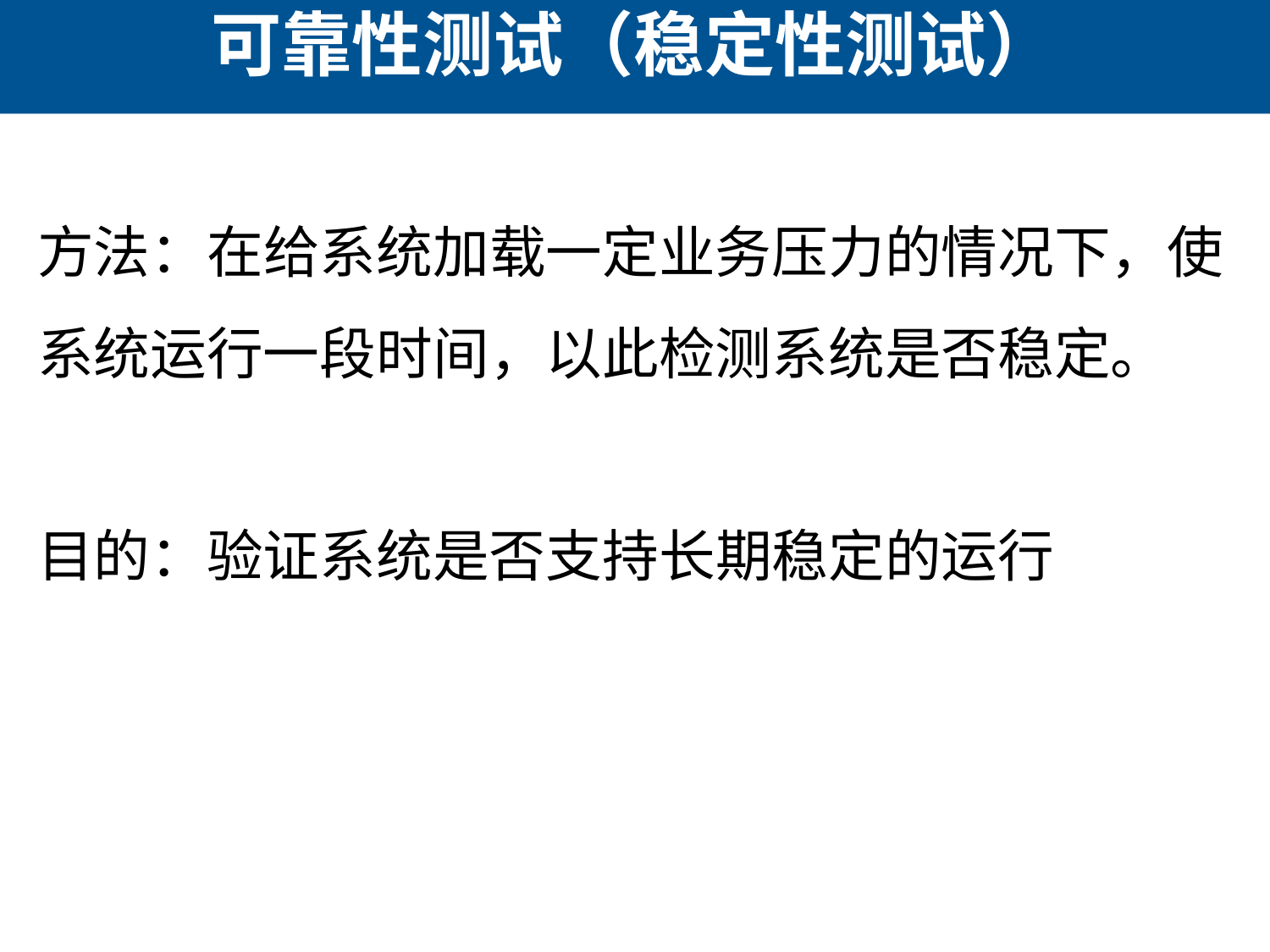

# 可靠性测试（稳定性测试）
方法：在给系统加载一定业务压力的情况下，使系统运行一段时间，以此检测系统是否稳定。

目的：验证系统是否支持长期稳定的运行